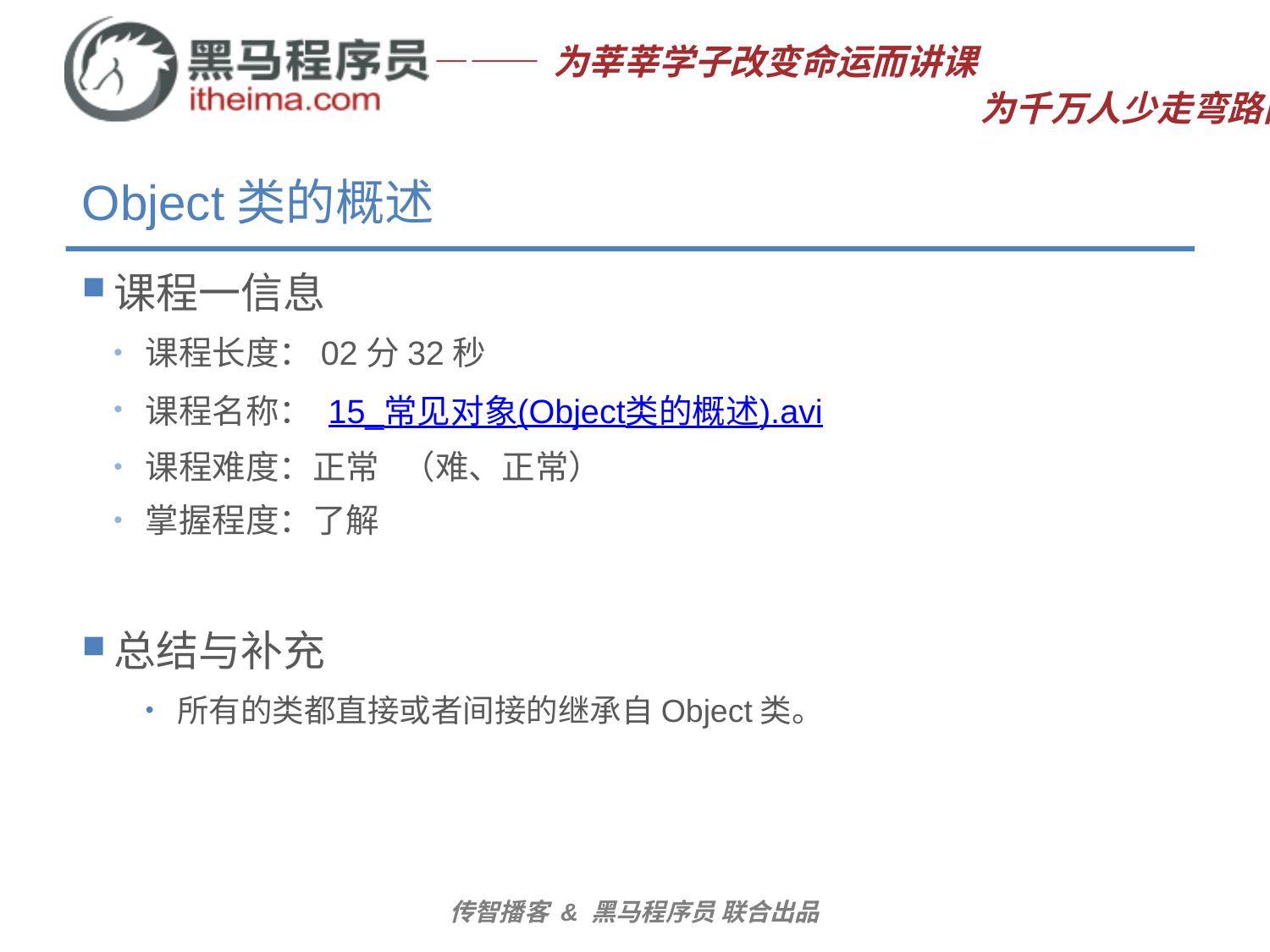

# Object类的概述
课程一信息
课程长度：02分32秒
课程名称： 15_常见对象(Object类的概述).avi
课程难度：正常   （难、正常）
掌握程度：了解

总结与补充
所有的类都直接或者间接的继承自Object类。